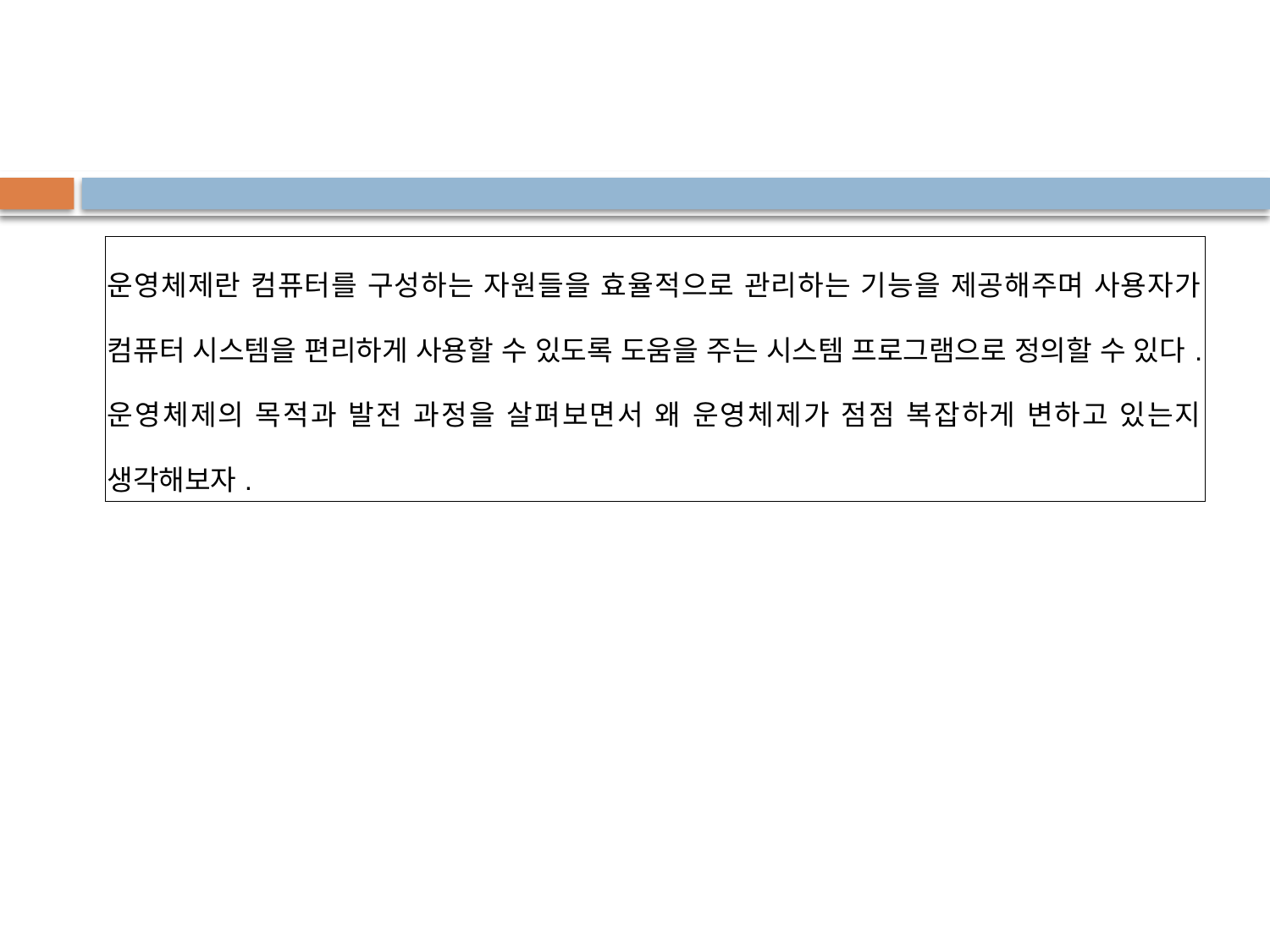

#
| 운영체제란 컴퓨터를 구성하는 자원들을 효율적으로 관리하는 기능을 제공해주며 사용자가 컴퓨터 시스템을 편리하게 사용할 수 있도록 도움을 주는 시스템 프로그램으로 정의할 수 있다. 운영체제의 목적과 발전 과정을 살펴보면서 왜 운영체제가 점점 복잡하게 변하고 있는지 생각해보자. |
| --- |